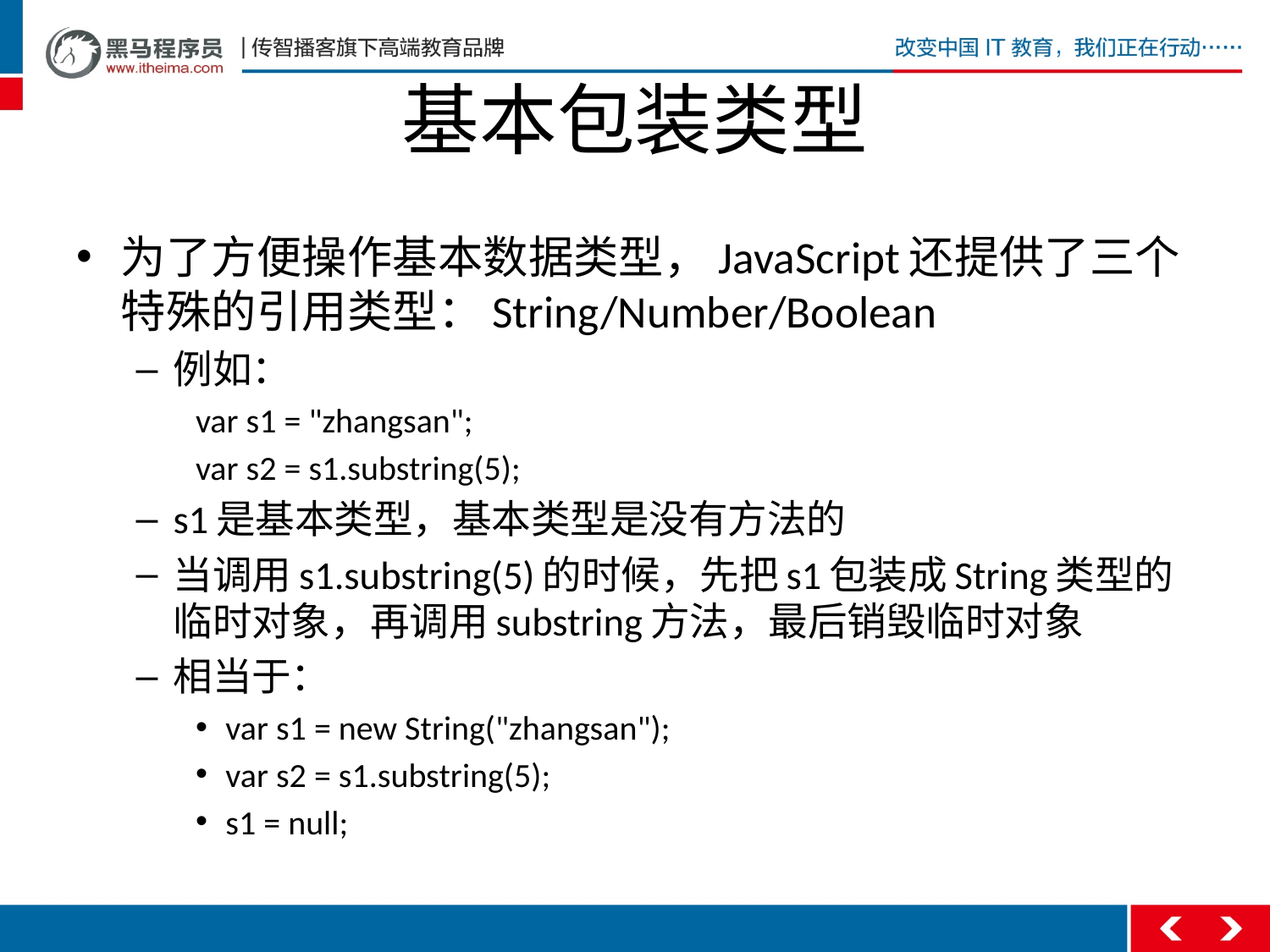

# 基本包装类型
为了方便操作基本数据类型，JavaScript还提供了三个特殊的引用类型：String/Number/Boolean
例如：
var s1 = "zhangsan";
var s2 = s1.substring(5);
s1是基本类型，基本类型是没有方法的
当调用s1.substring(5)的时候，先把s1包装成String类型的临时对象，再调用substring方法，最后销毁临时对象
相当于：
var s1 = new String("zhangsan");
var s2 = s1.substring(5);
s1 = null;